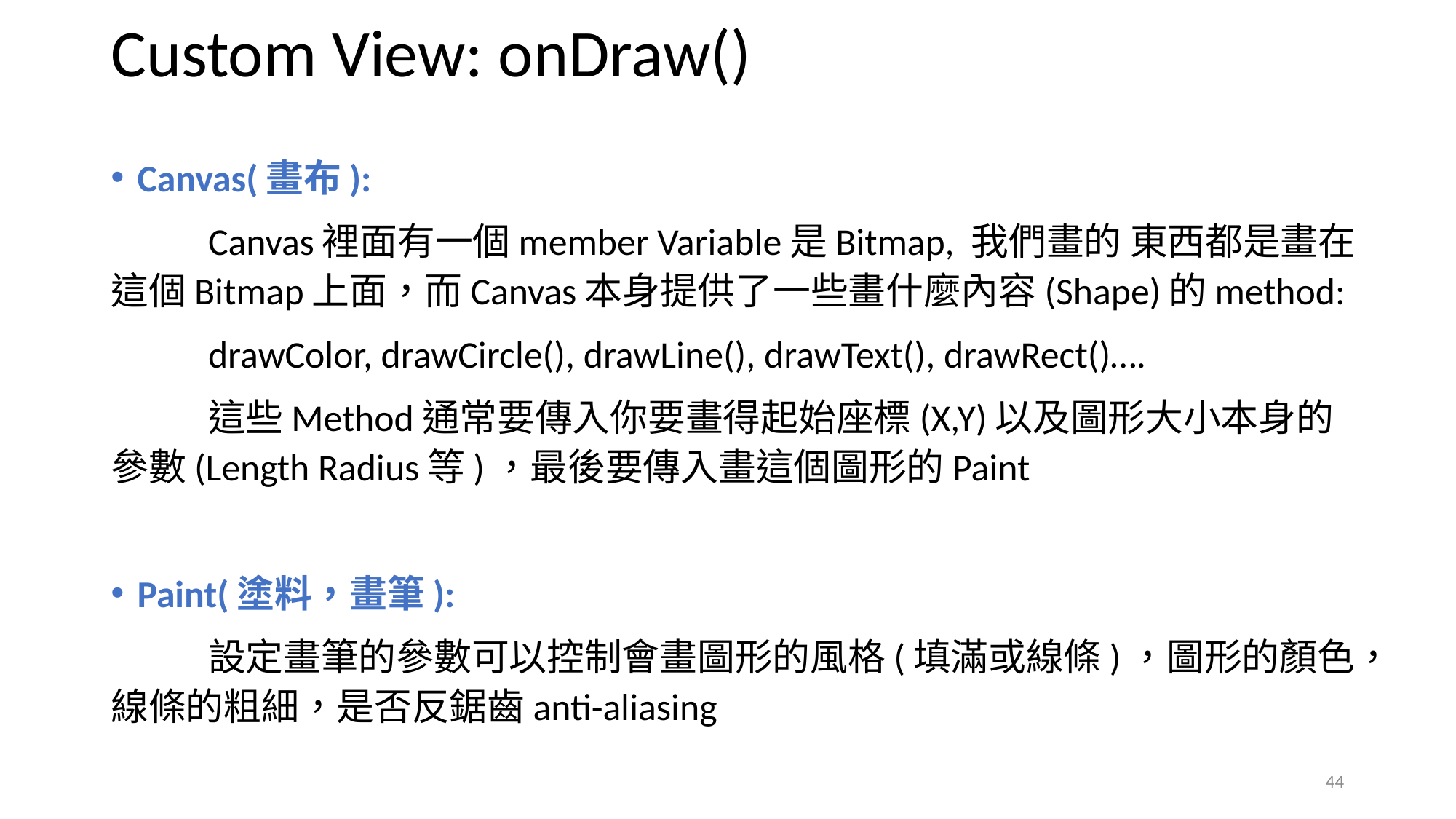

# Custom View: onDraw()
Canvas(畫布):
	Canvas裡面有一個member Variable是Bitmap, 我們畫的 東西都是畫在這個Bitmap上面，而Canvas本身提供了一些畫什麼內容(Shape)的method:
	drawColor, drawCircle(), drawLine(), drawText(), drawRect()….
	這些Method通常要傳入你要畫得起始座標(X,Y)以及圖形大小本身的參數(Length Radius等)，最後要傳入畫這個圖形的Paint

Paint(塗料，畫筆):
	設定畫筆的參數可以控制會畫圖形的風格(填滿或線條)，圖形的顏色，線條的粗細，是否反鋸齒anti-aliasing

44